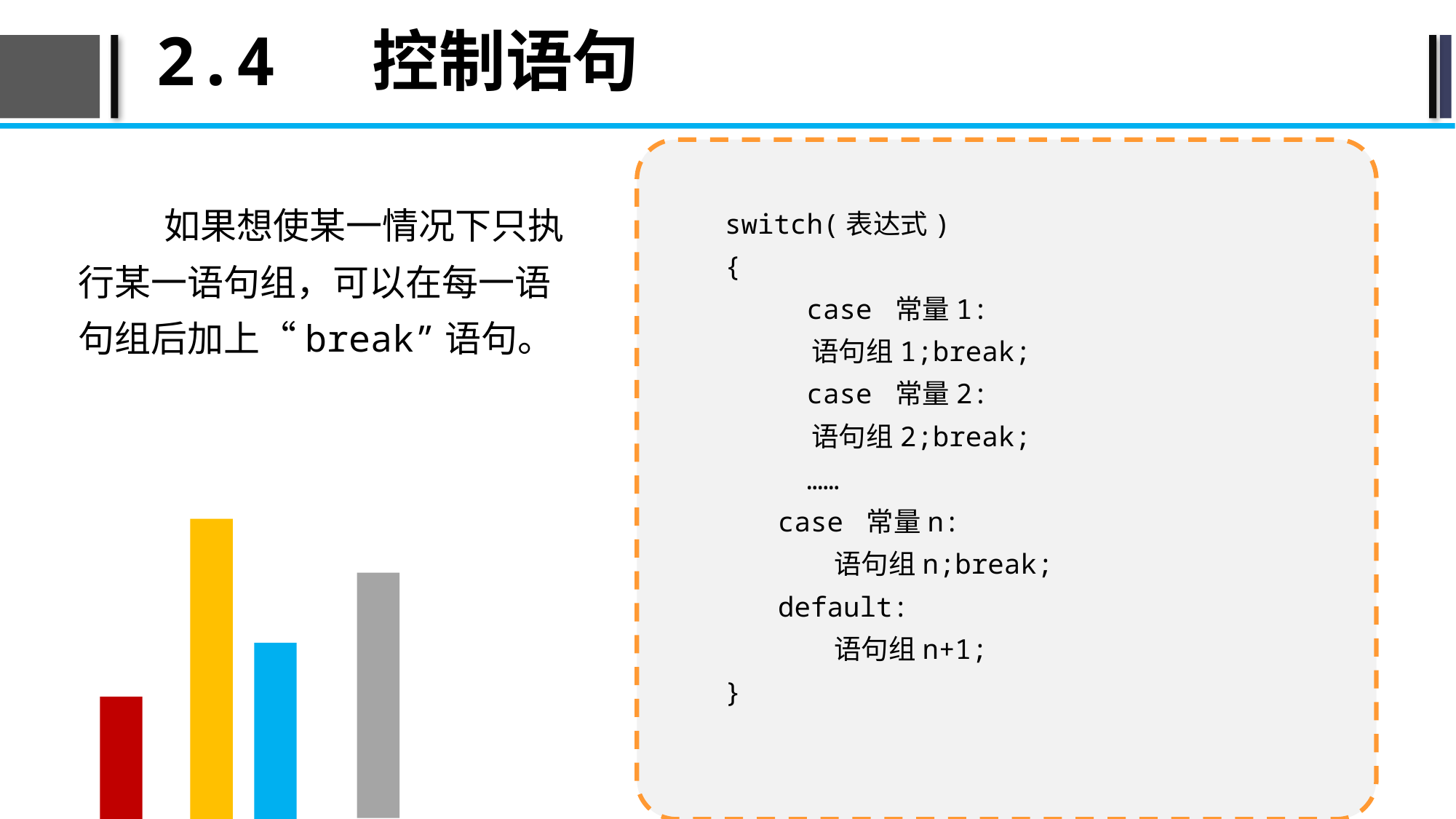

# 2.4  控制语句

如果想使某一情况下只执行某一语句组，可以在每一语句组后加上“break”语句。
switch(表达式)
{
     case 常量1:
             语句组1;break;
     case 常量2:
             语句组2;break;
     ……
case 常量n:
        语句组n;break;
default:
        语句组n+1;
}